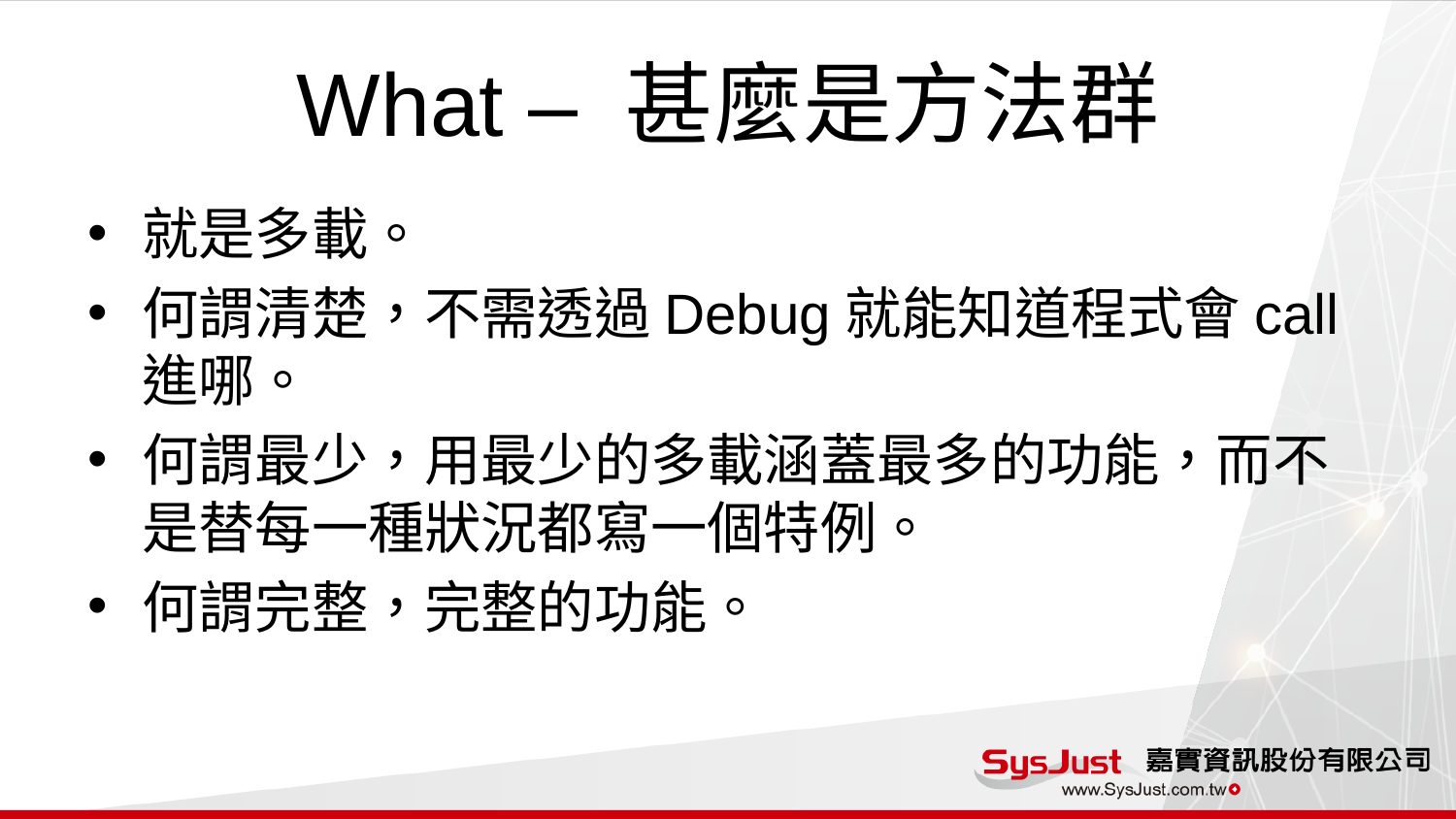

# What – 甚麼是方法群
就是多載。
何謂清楚，不需透過Debug就能知道程式會call進哪。
何謂最少，用最少的多載涵蓋最多的功能，而不是替每一種狀況都寫一個特例。
何謂完整，完整的功能。